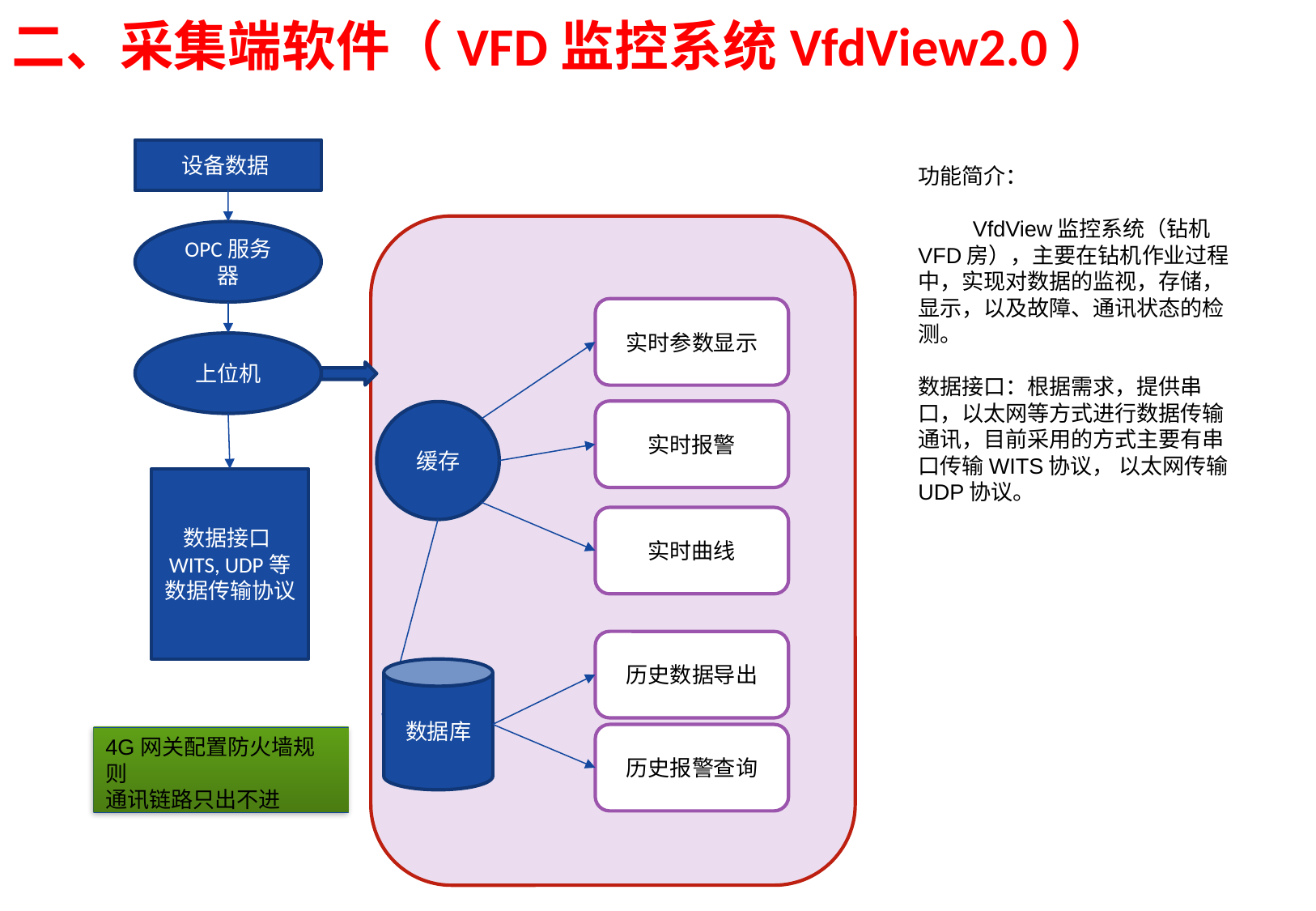

二、采集端软件（VFD监控系统VfdView2.0）
设备数据
功能简介：

         VfdView监控系统（钻机VFD房），主要在钻机作业过程中，实现对数据的监视，存储，显示，以及故障、通讯状态的检测。

数据接口：根据需求，提供串口，以太网等方式进行数据传输通讯，目前采用的方式主要有串口传输WITS协议， 以太网传输UDP协议。

OPC服务器
实时参数显示
上位机

实时报警
缓存
数据接口WITS, UDP等数据传输协议
实时曲线
历史数据导出
数据库
历史报警查询
4G网关配置防火墙规则
通讯链路只出不进